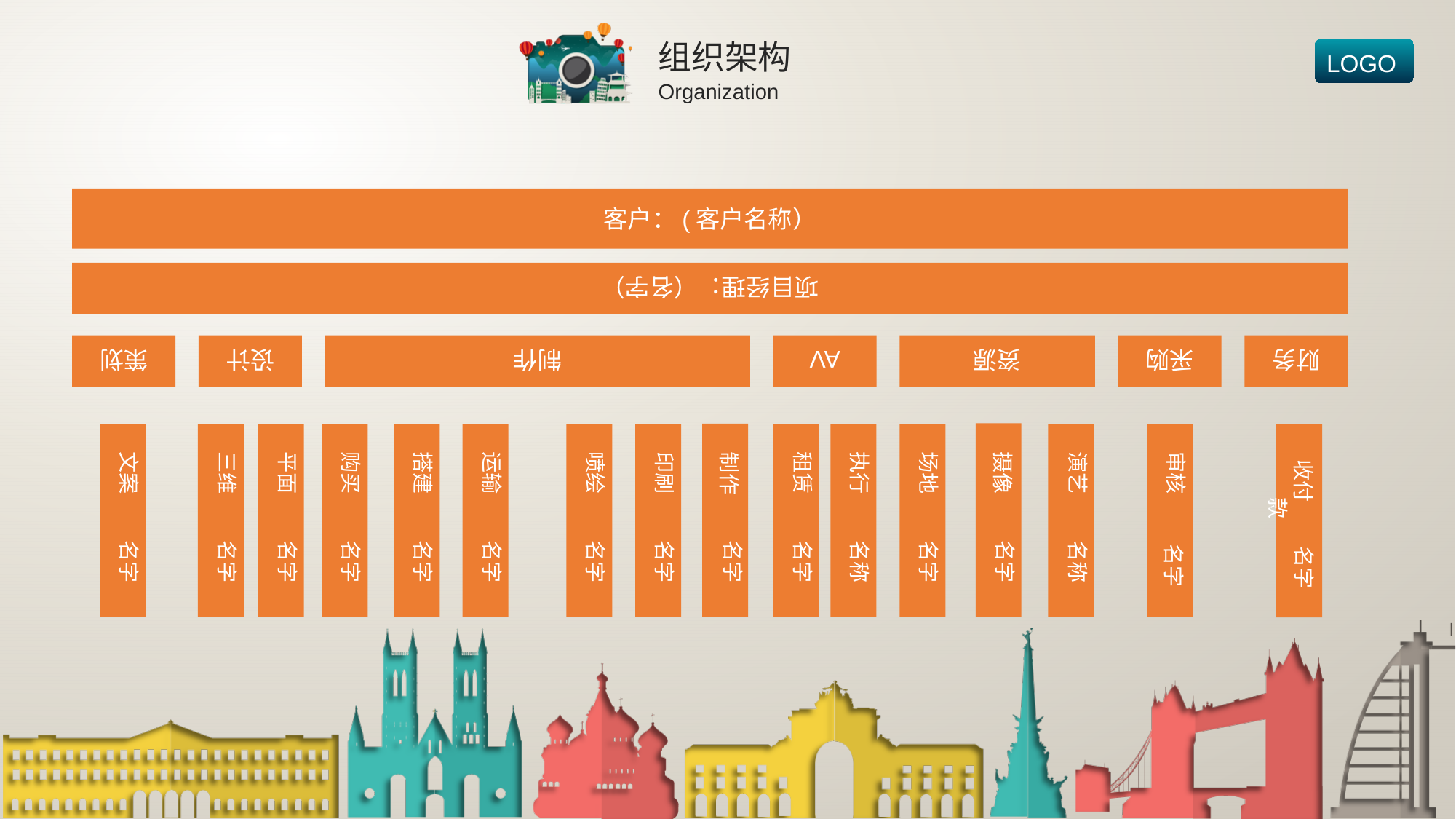

组织架构
Organization
项目经理：（名字）
制作
客户：(客户名称）
资源
策划
设计
AV
采购
财务

制作
文案
三维
平面
购买
搭建
运输
喷绘
印刷
租赁
执行
场地
演艺
审核
摄像
收付款
名字
名字
名字
名字
名字
名字
名字
名字
名字
名称
名字
名称
名字
名字
名字
名字